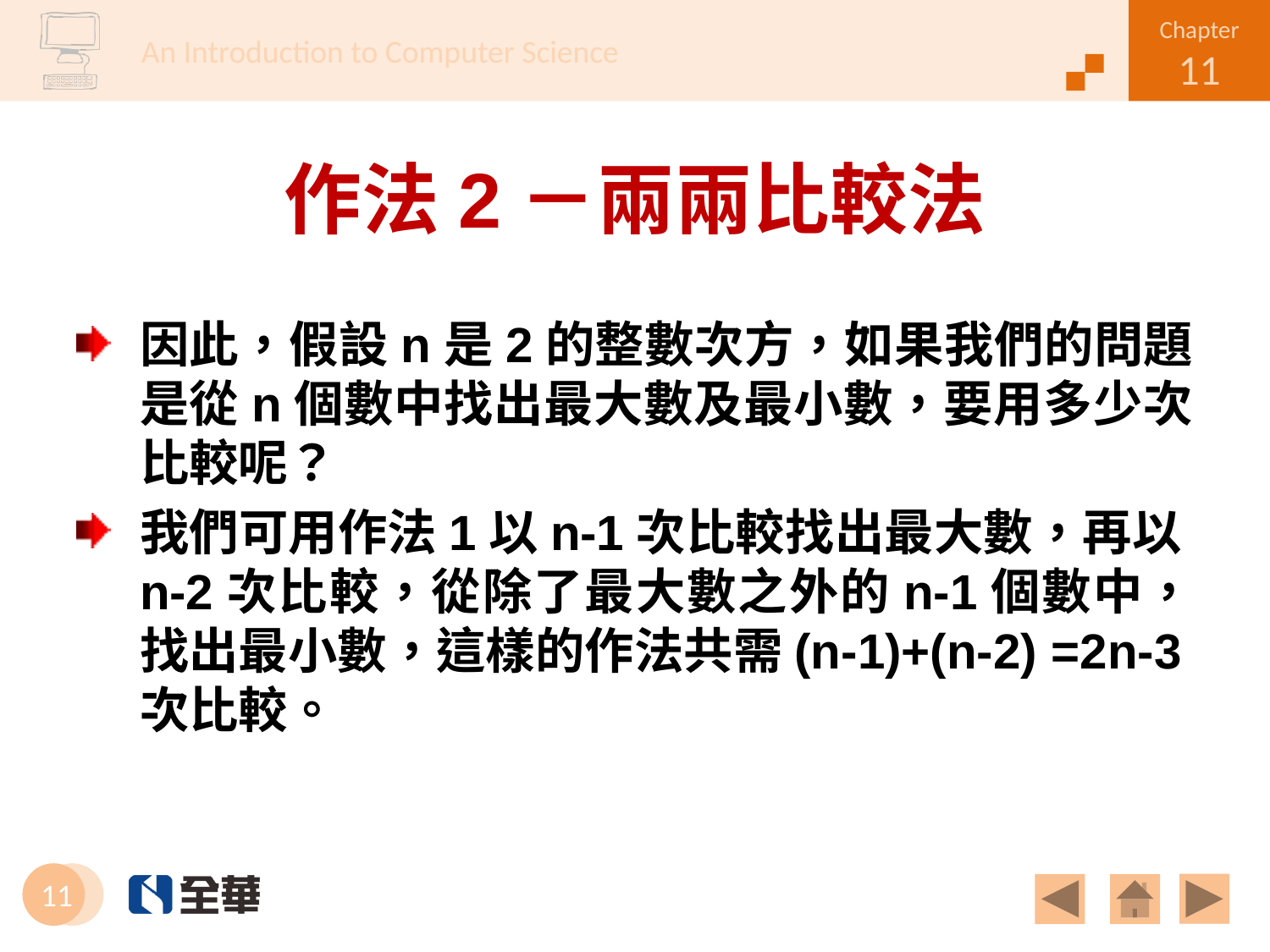

# 作法2－兩兩比較法
因此，假設n是2的整數次方，如果我們的問題是從n個數中找出最大數及最小數，要用多少次比較呢？
我們可用作法1以n-1次比較找出最大數，再以n-2次比較，從除了最大數之外的n-1個數中，找出最小數，這樣的作法共需(n-1)+(n-2) =2n-3次比較。